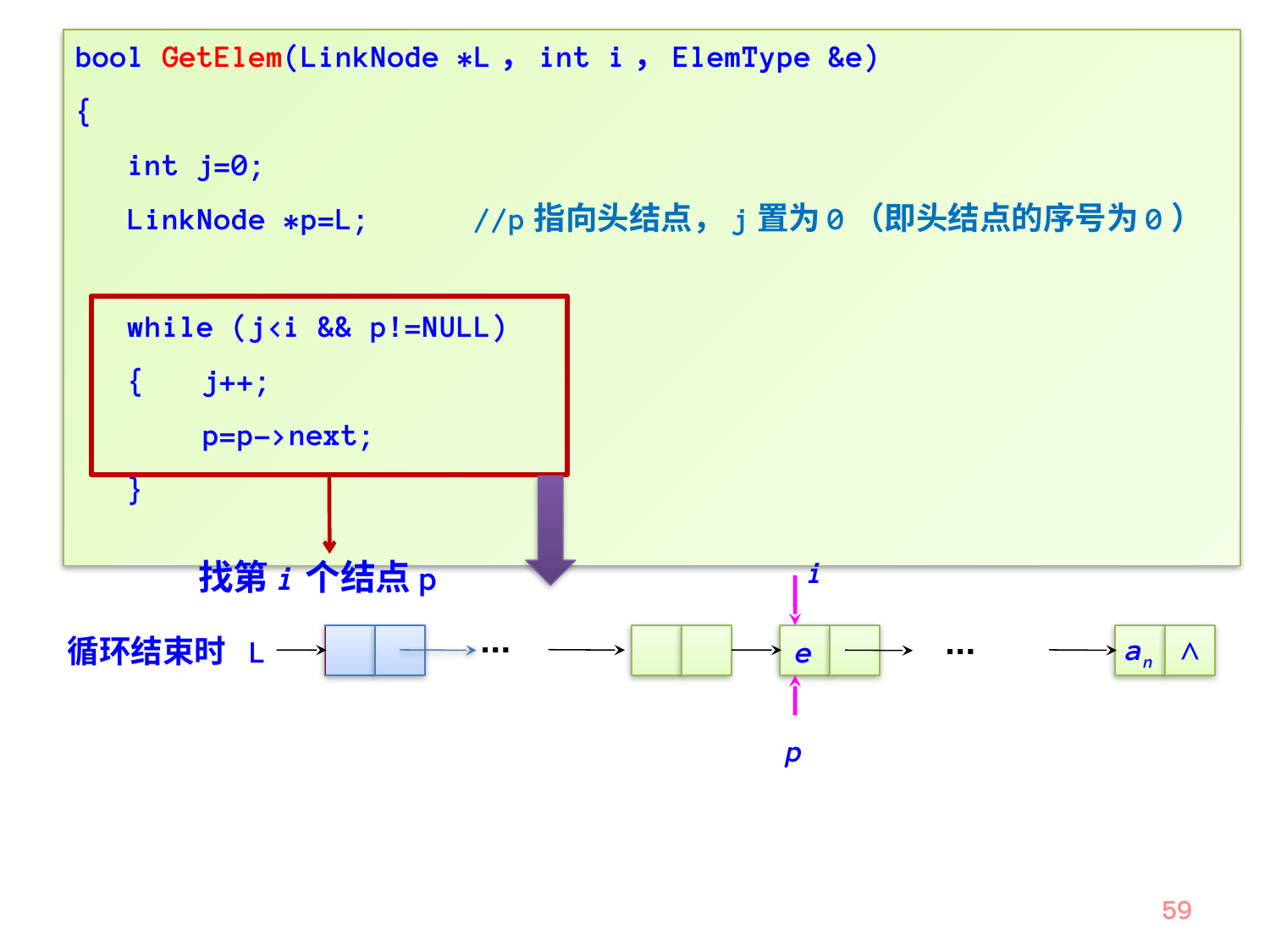

bool GetElem(LinkNode *L，int i，ElemType &e)
{
   int j=0;
   LinkNode *p=L;	 //p指向头结点，j置为0（即头结点的序号为0）

   while (j<i && p!=NULL)
   {	j++;
	p=p->next;
   }

找第i个结点p

i

…
…
循环结束时
L

e

an
∧

p
59